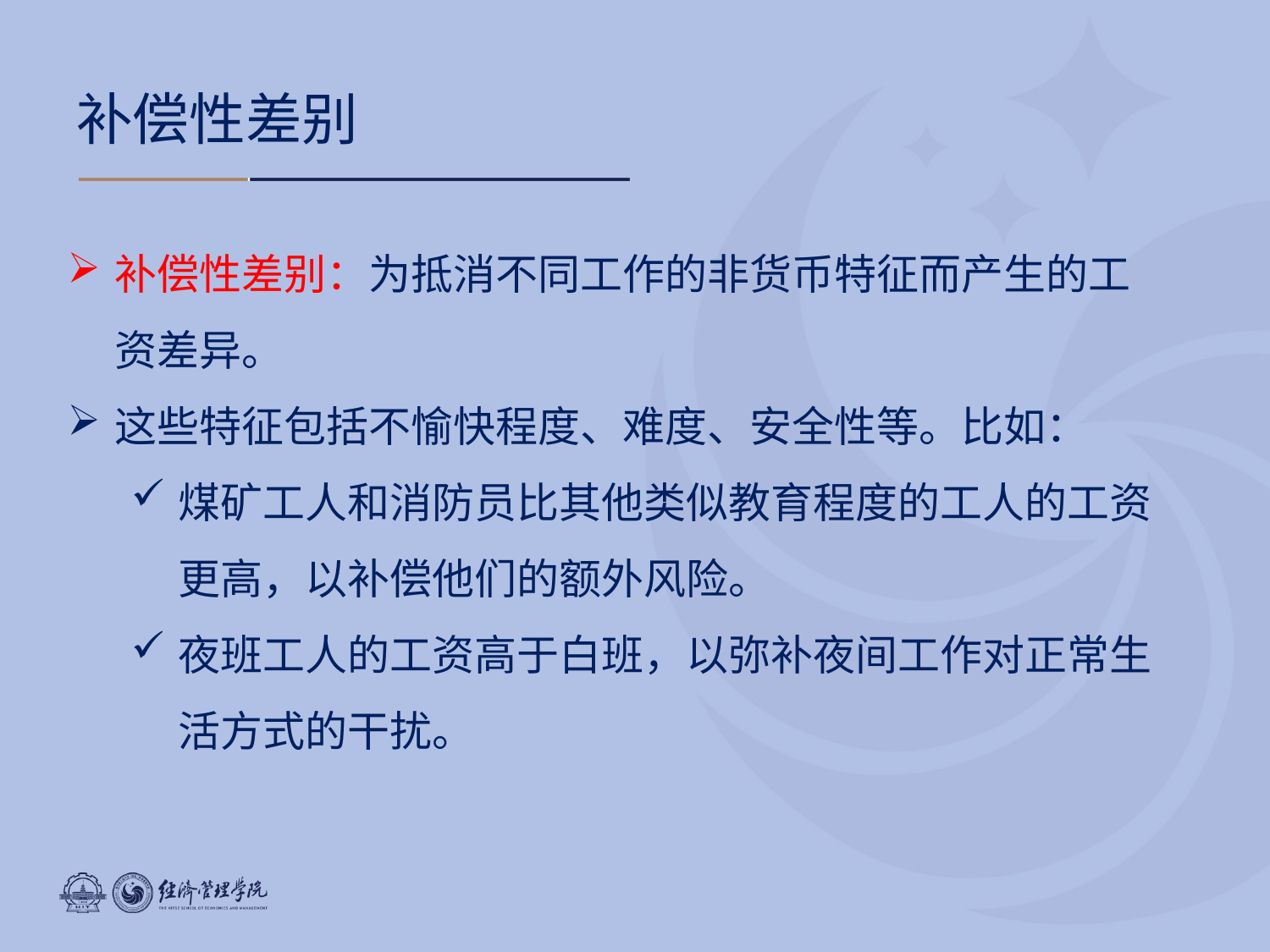

# 补偿性差别
补偿性差别：为抵消不同工作的非货币特征而产生的工资差异。
这些特征包括不愉快程度、难度、安全性等。比如：
煤矿工人和消防员比其他类似教育程度的工人的工资更高，以补偿他们的额外风险。
夜班工人的工资高于白班，以弥补夜间工作对正常生活方式的干扰。